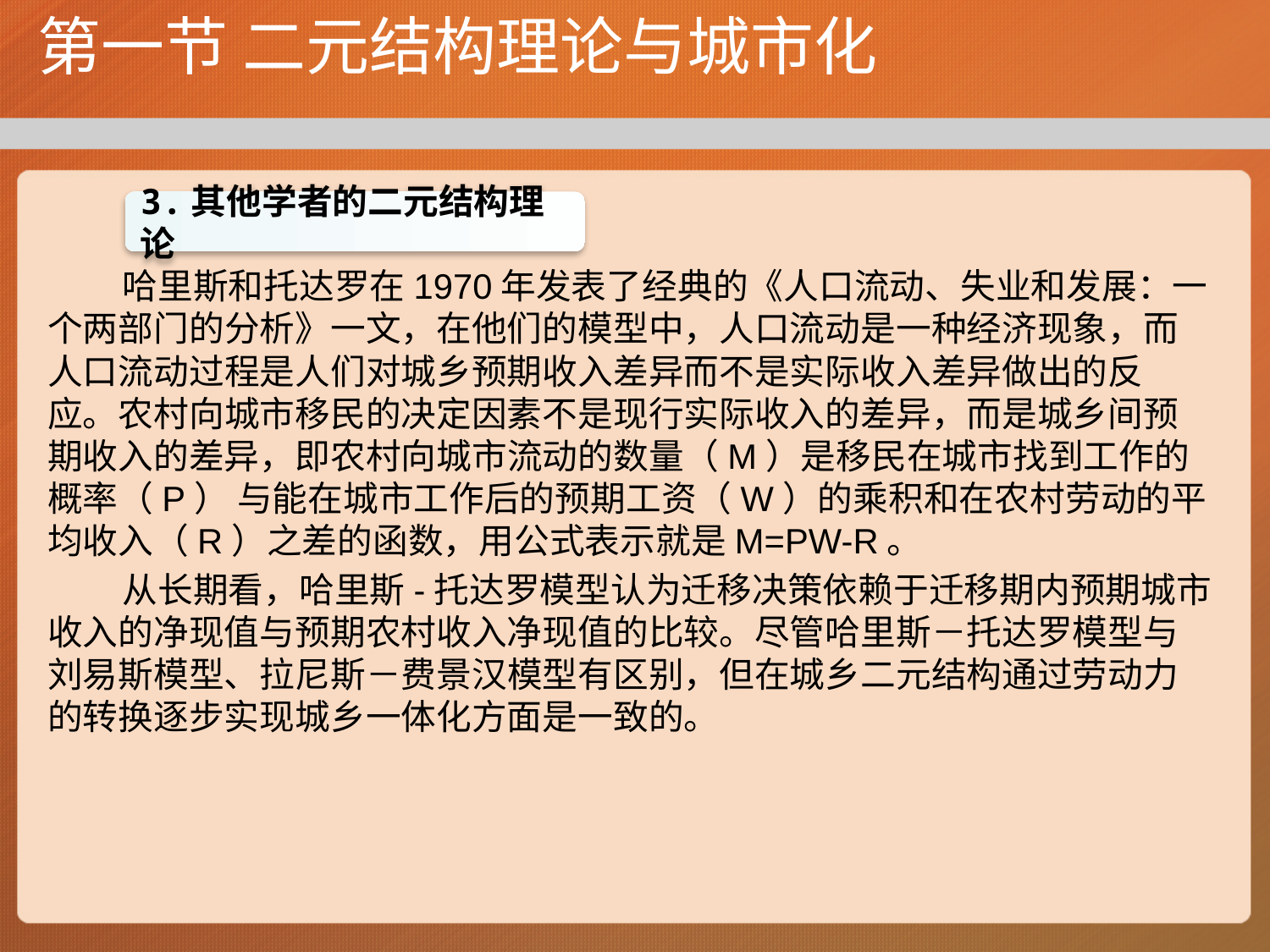

# 第一节 二元结构理论与城市化

哈里斯和托达罗在1970年发表了经典的《人口流动、失业和发展：一个两部门的分析》一文，在他们的模型中，人口流动是一种经济现象，而人口流动过程是人们对城乡预期收入差异而不是实际收入差异做出的反应。农村向城市移民的决定因素不是现行实际收入的差异，而是城乡间预期收入的差异，即农村向城市流动的数量（M）是移民在城市找到工作的概率（P） 与能在城市工作后的预期工资（W）的乘积和在农村劳动的平均收入（R）之差的函数，用公式表示就是M=PW-R。
从长期看，哈里斯-托达罗模型认为迁移决策依赖于迁移期内预期城市收入的净现值与预期农村收入净现值的比较。尽管哈里斯－托达罗模型与刘易斯模型、拉尼斯－费景汉模型有区别，但在城乡二元结构通过劳动力的转换逐步实现城乡一体化方面是一致的。
3.其他学者的二元结构理论